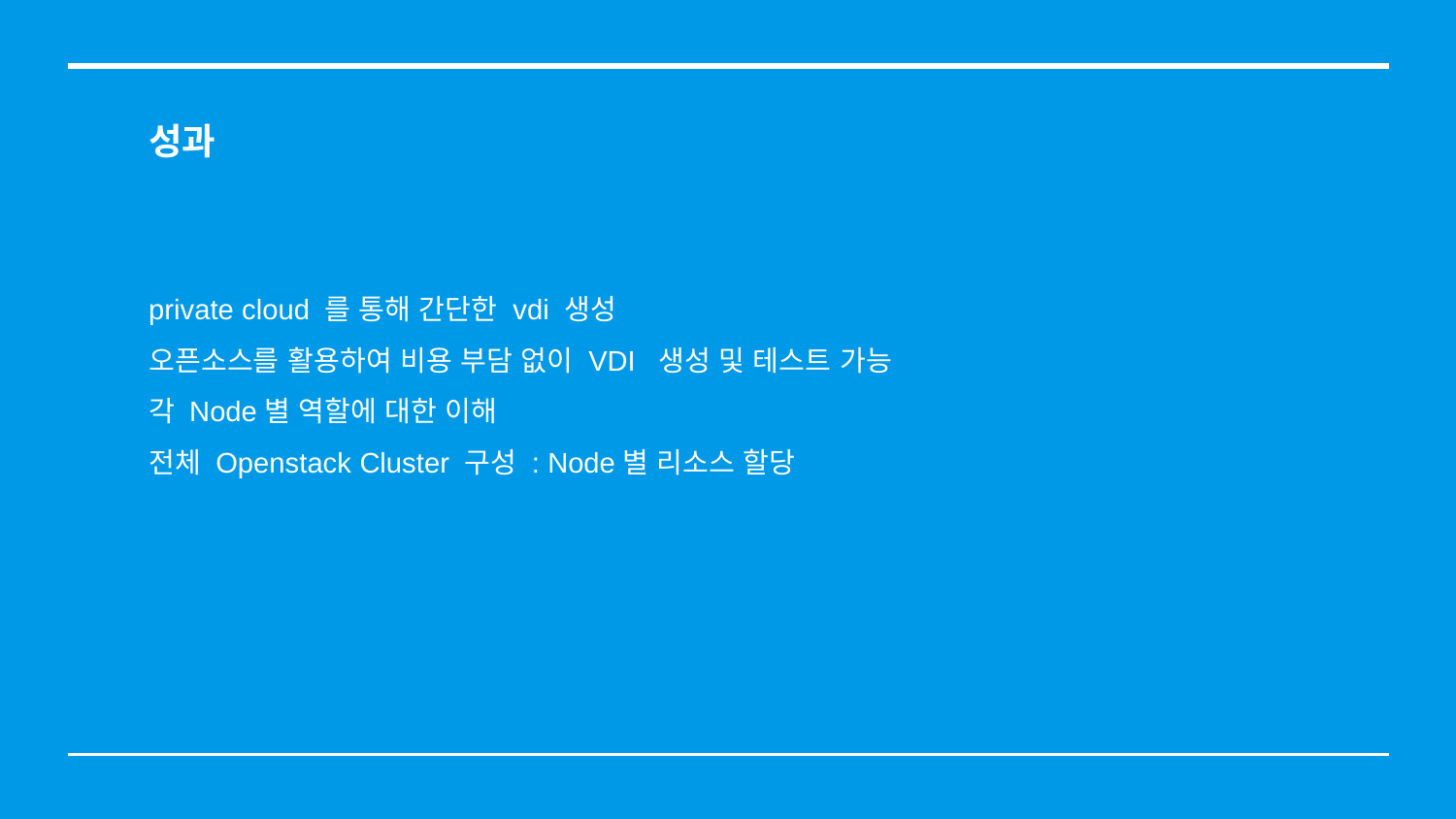

# 성과
private cloud 를 통해 간단한 vdi 생성
오픈소스를 활용하여 비용 부담 없이 VDI  생성 및 테스트 가능
각 Node별 역할에 대한 이해
전체 Openstack Cluster 구성 : Node별 리소스 할당